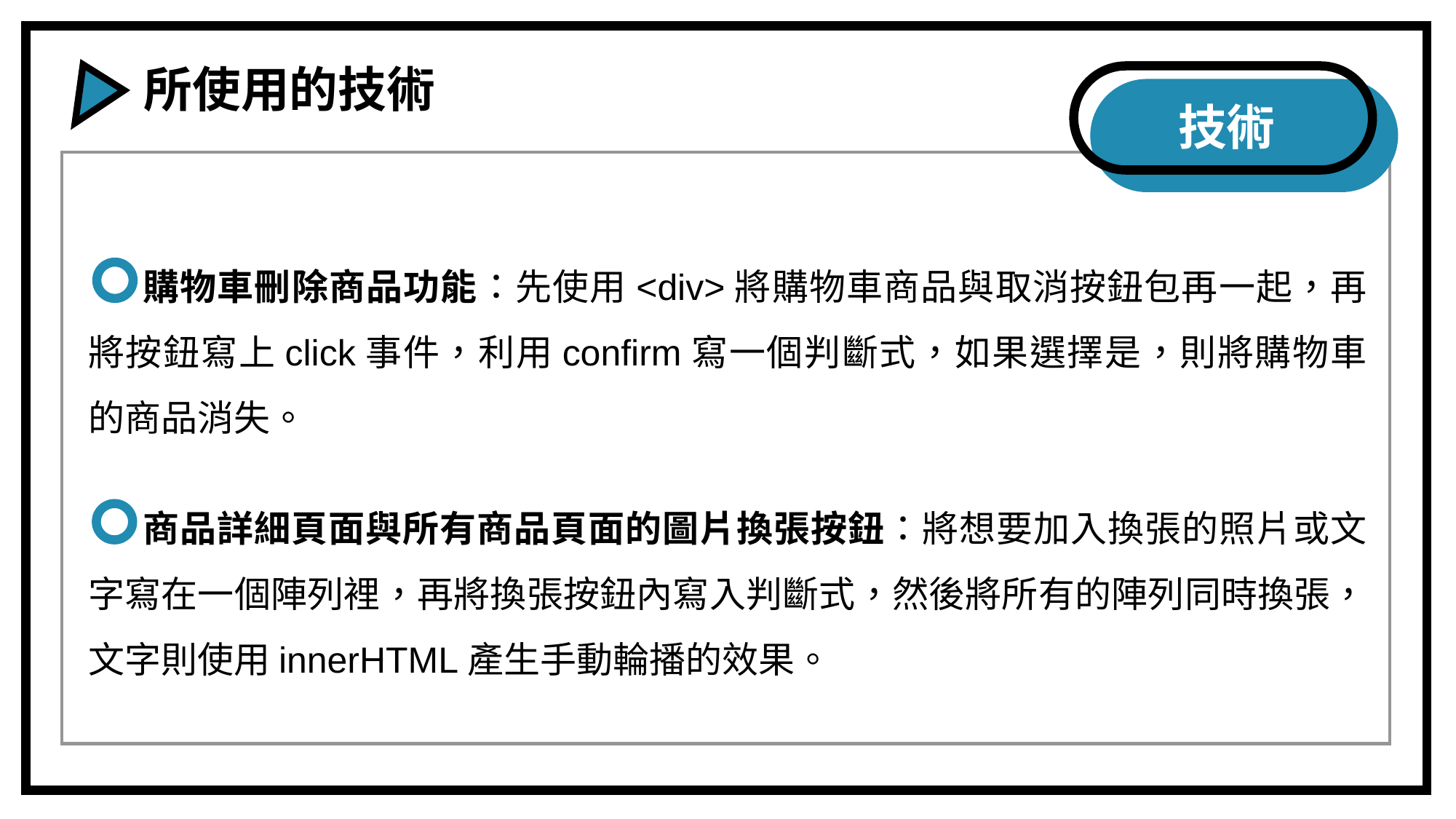

所使用的技術

技術

購物車刪除商品功能：先使用<div>將購物車商品與取消按鈕包再一起，再將按鈕寫上click事件，利用confirm寫一個判斷式，如果選擇是，則將購物車的商品消失。
商品詳細頁面與所有商品頁面的圖片換張按鈕：將想要加入換張的照片或文字寫在一個陣列裡，再將換張按鈕內寫入判斷式，然後將所有的陣列同時換張，文字則使用innerHTML產生手動輪播的效果。